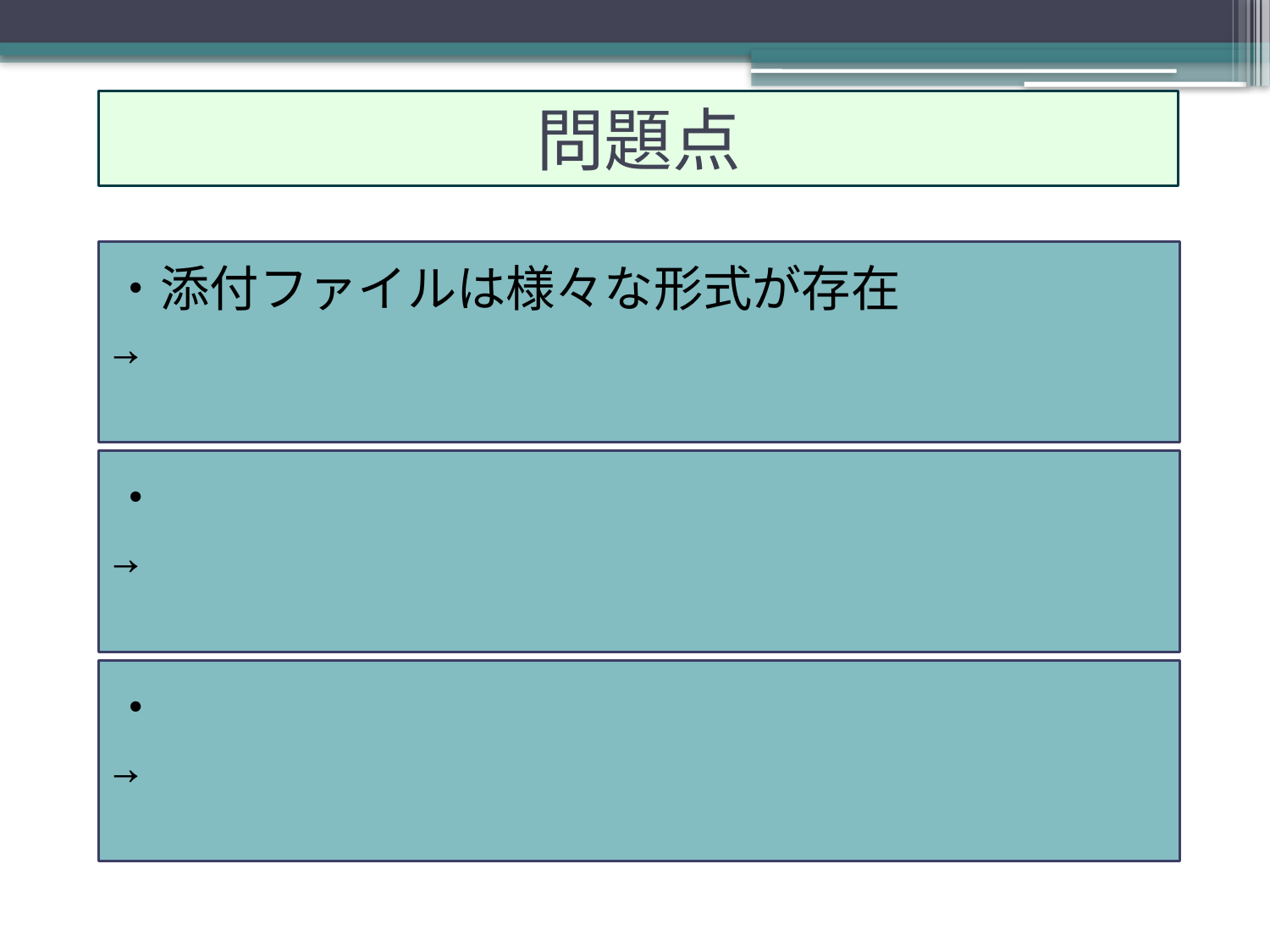

問題点
・添付ファイルは様々な形式が存在
→

・
→

・
→